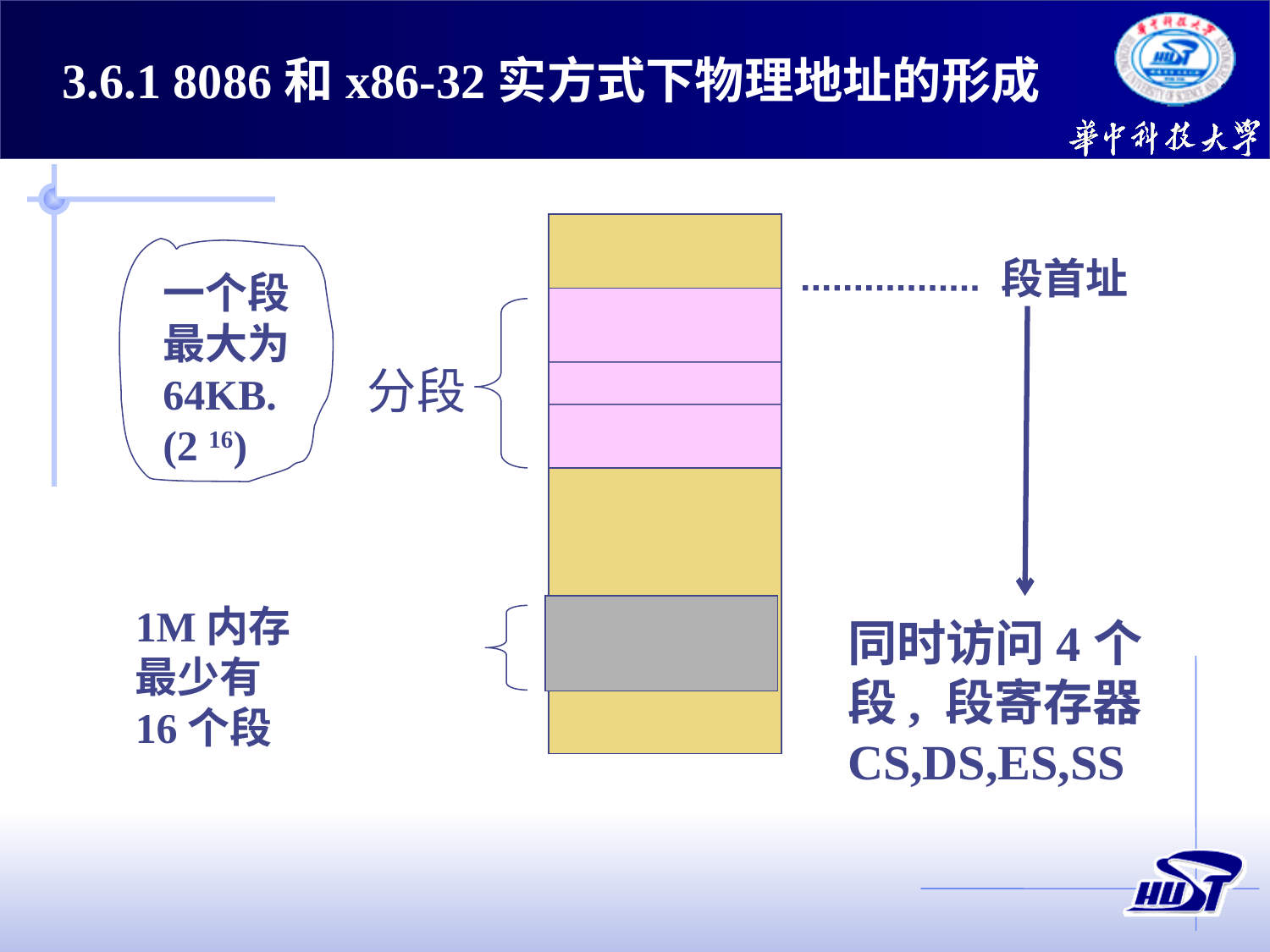

3.6.1 8086和x86-32实方式下物理地址的形成

一个段最大为
64KB.
(2 16)
段首址

分段

同时访问4个段, 段寄存器
CS,DS,ES,SS

1M内存最少有16个段